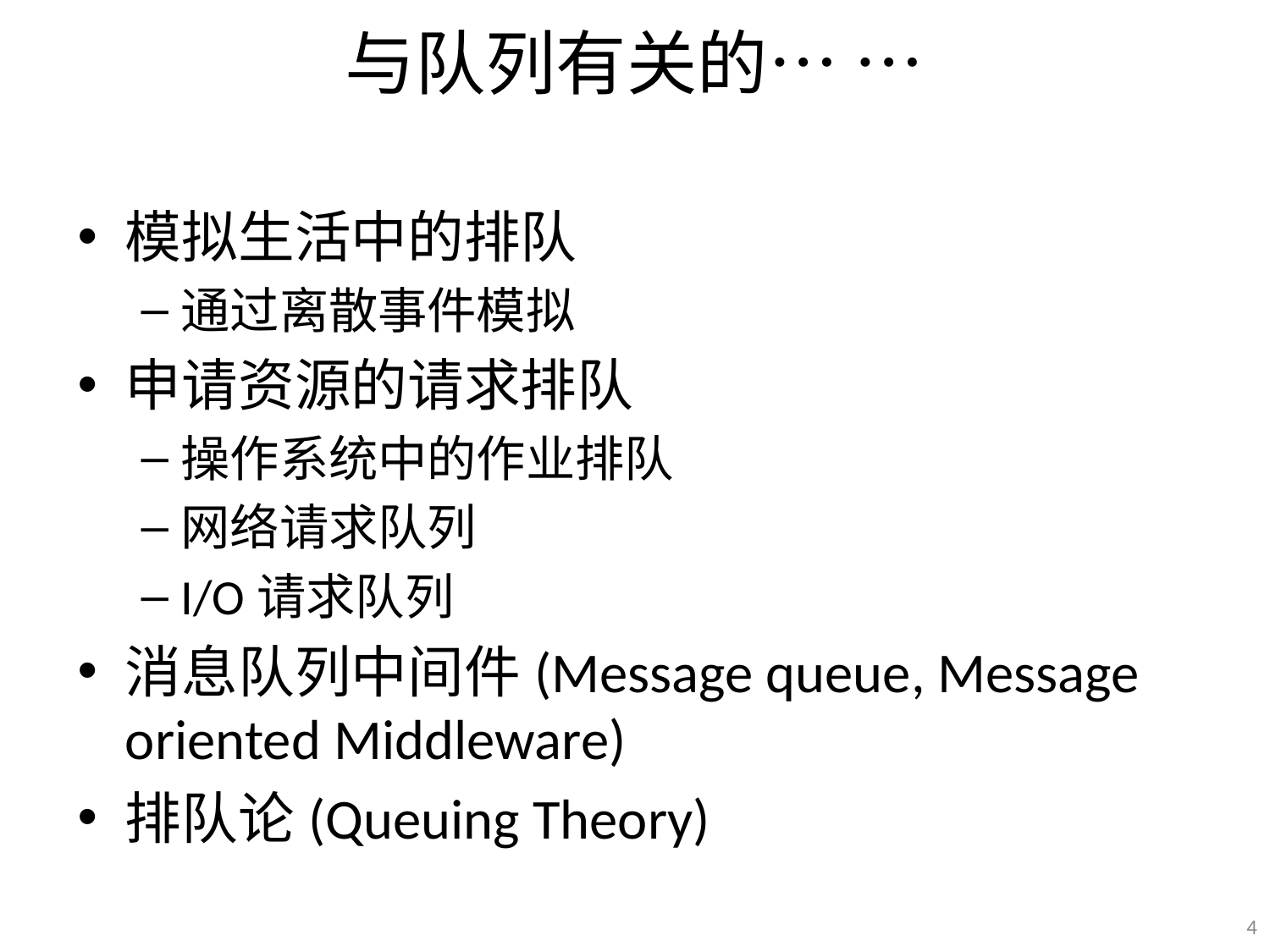

# 与队列有关的… …

模拟生活中的排队
通过离散事件模拟
申请资源的请求排队
操作系统中的作业排队
网络请求队列
I/O请求队列
消息队列中间件(Message queue, Message oriented Middleware)
排队论(Queuing Theory)
4